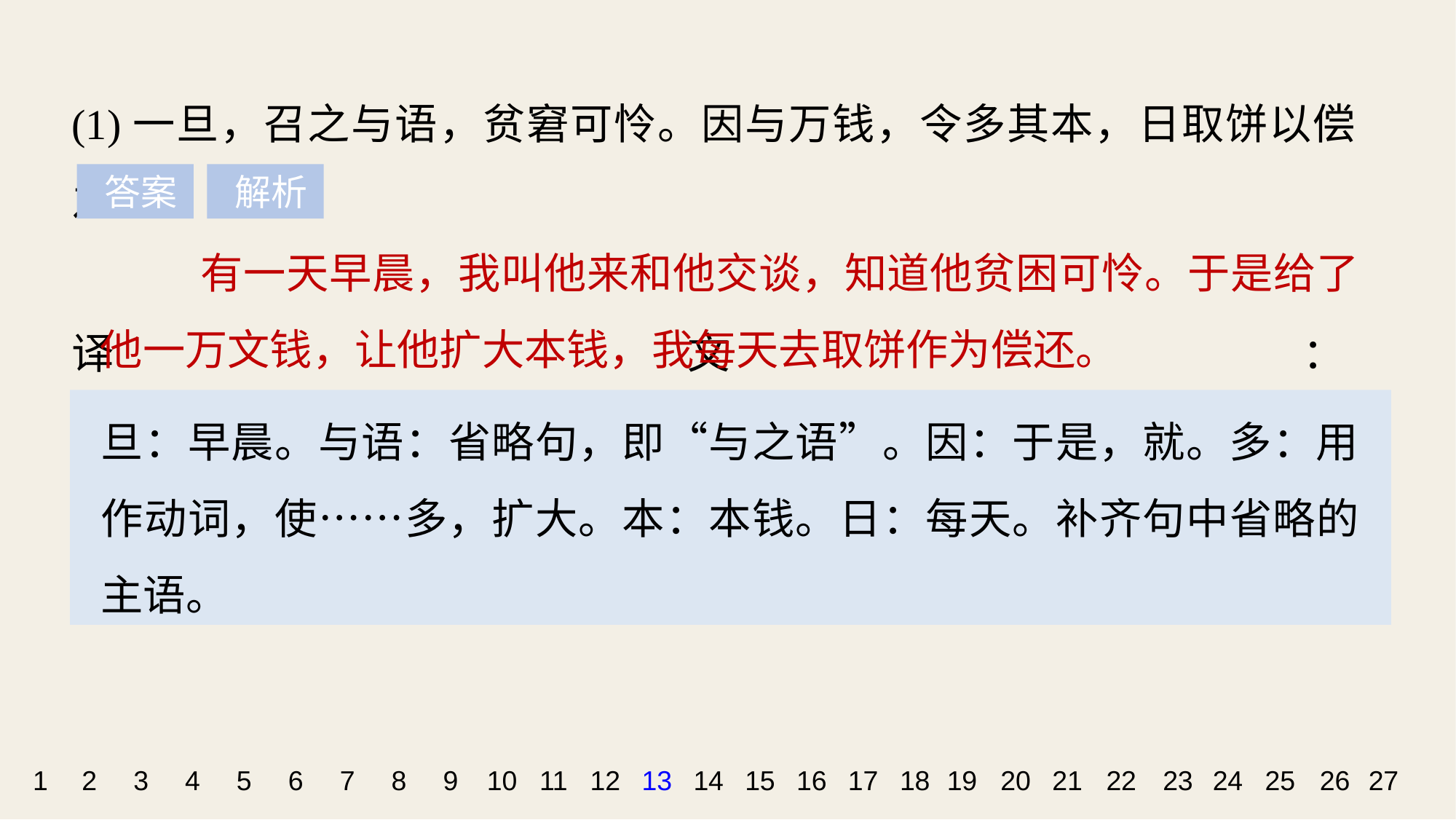

(1)一旦，召之与语，贫窘可怜。因与万钱，令多其本，日取饼以偿之。

译文：______________________________________________________
________________________________________________
 答案
 解析
         有一天早晨，我叫他来和他交谈，知道他贫困可怜。于是给了他一万文钱，让他扩大本钱，我每天去取饼作为偿还。
旦：早晨。与语：省略句，即“与之语”。因：于是，就。多：用作动词，使……多，扩大。本：本钱。日：每天。补齐句中省略的主语。

1
2
3
4
5
6
7
8
9
10
11
12
13
14
15
16
17
18
19
20
21
22
23
24
25
26
27